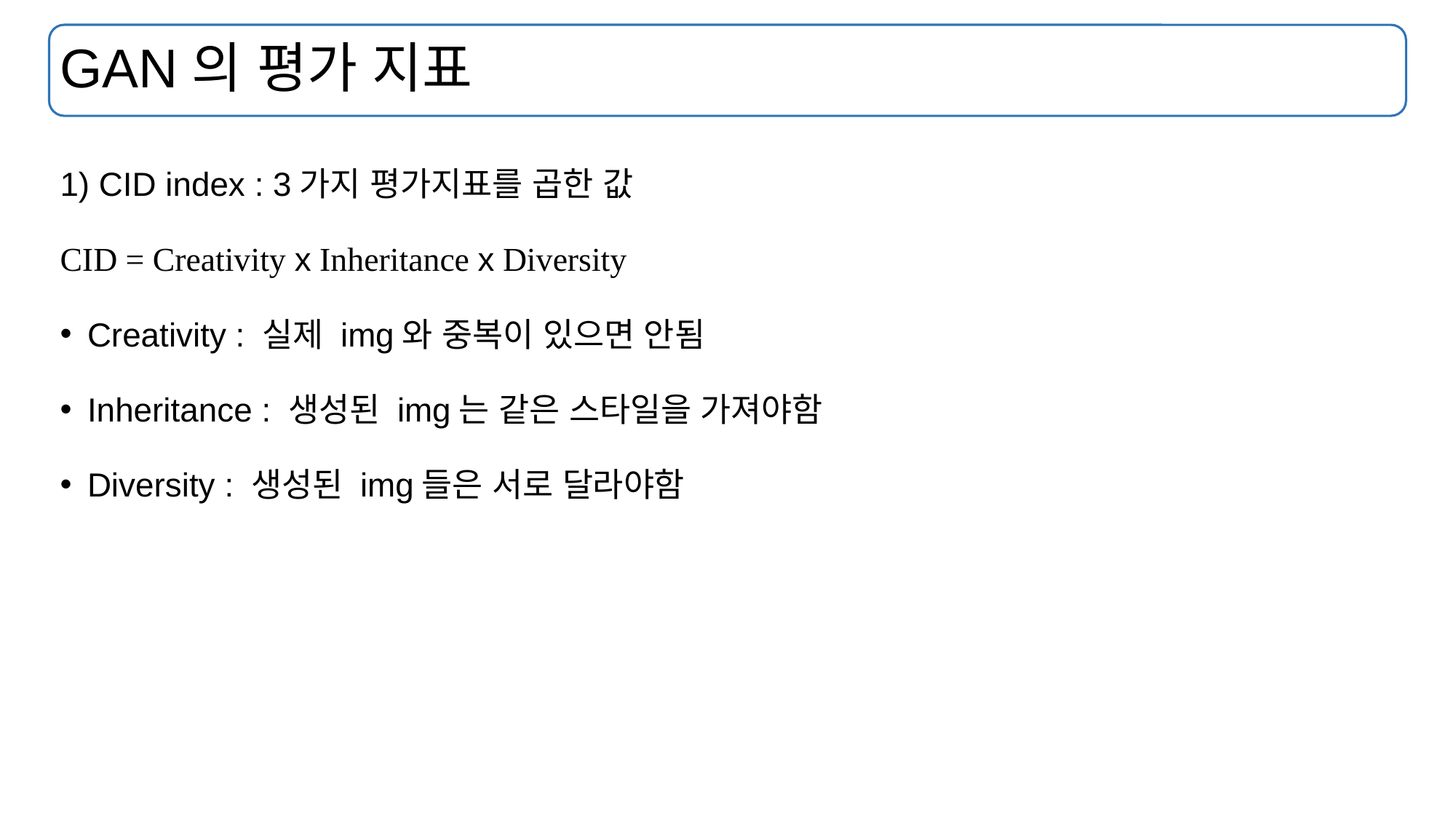

# GAN의 평가 지표
1) CID index : 3가지 평가지표를 곱한 값
CID = Creativity x Inheritance x Diversity
Creativity : 실제 img와 중복이 있으면 안됨
Inheritance : 생성된 img는 같은 스타일을 가져야함
Diversity : 생성된 img들은 서로 달라야함